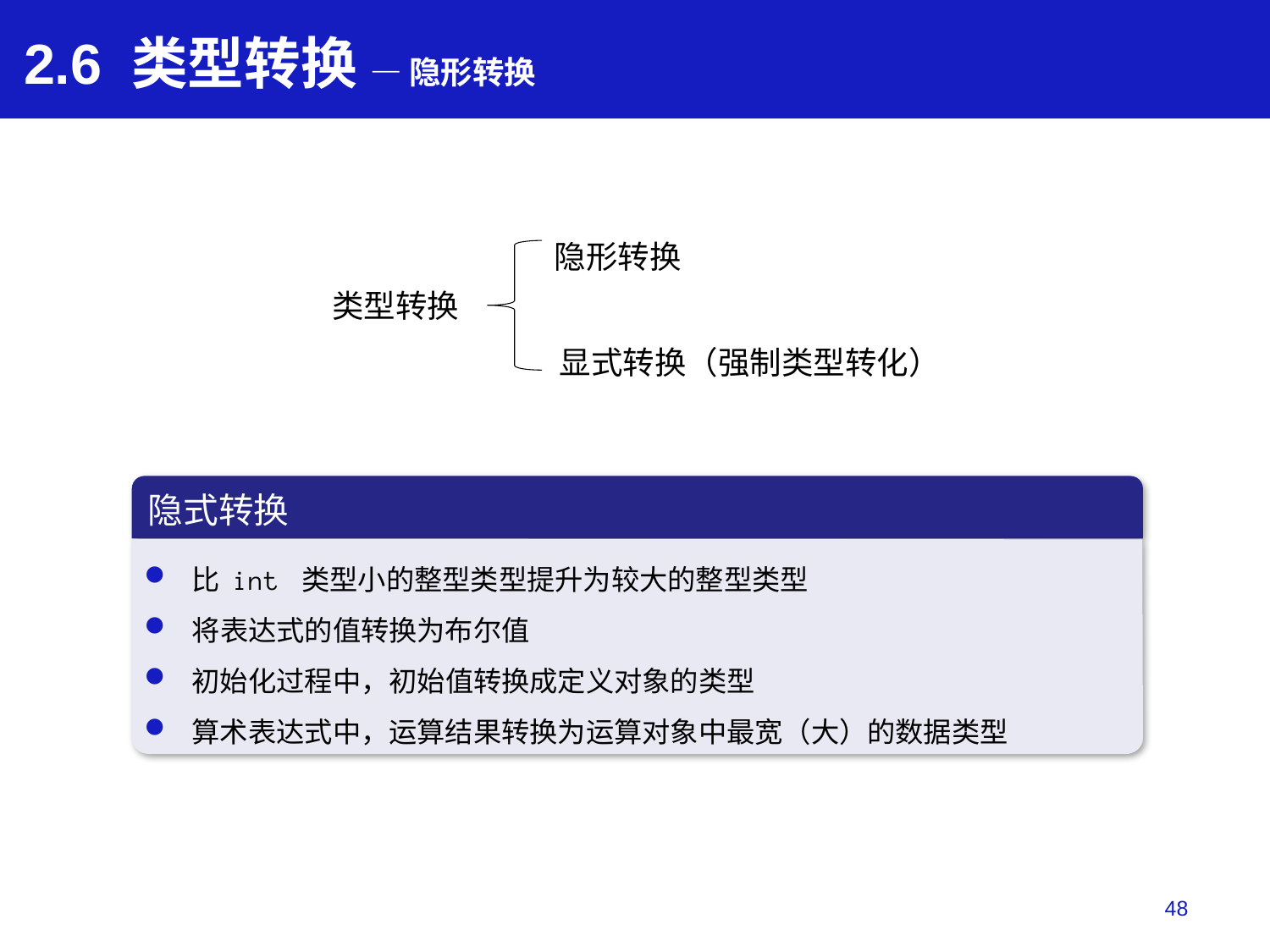

2.6 类型转换 — 隐形转换
隐形转换

类型转换
显式转换（强制类型转化）
隐式转换
比 int 类型小的整型类型提升为较大的整型类型
将表达式的值转换为布尔值
初始化过程中，初始值转换成定义对象的类型
算术表达式中，运算结果转换为运算对象中最宽（大）的数据类型
48